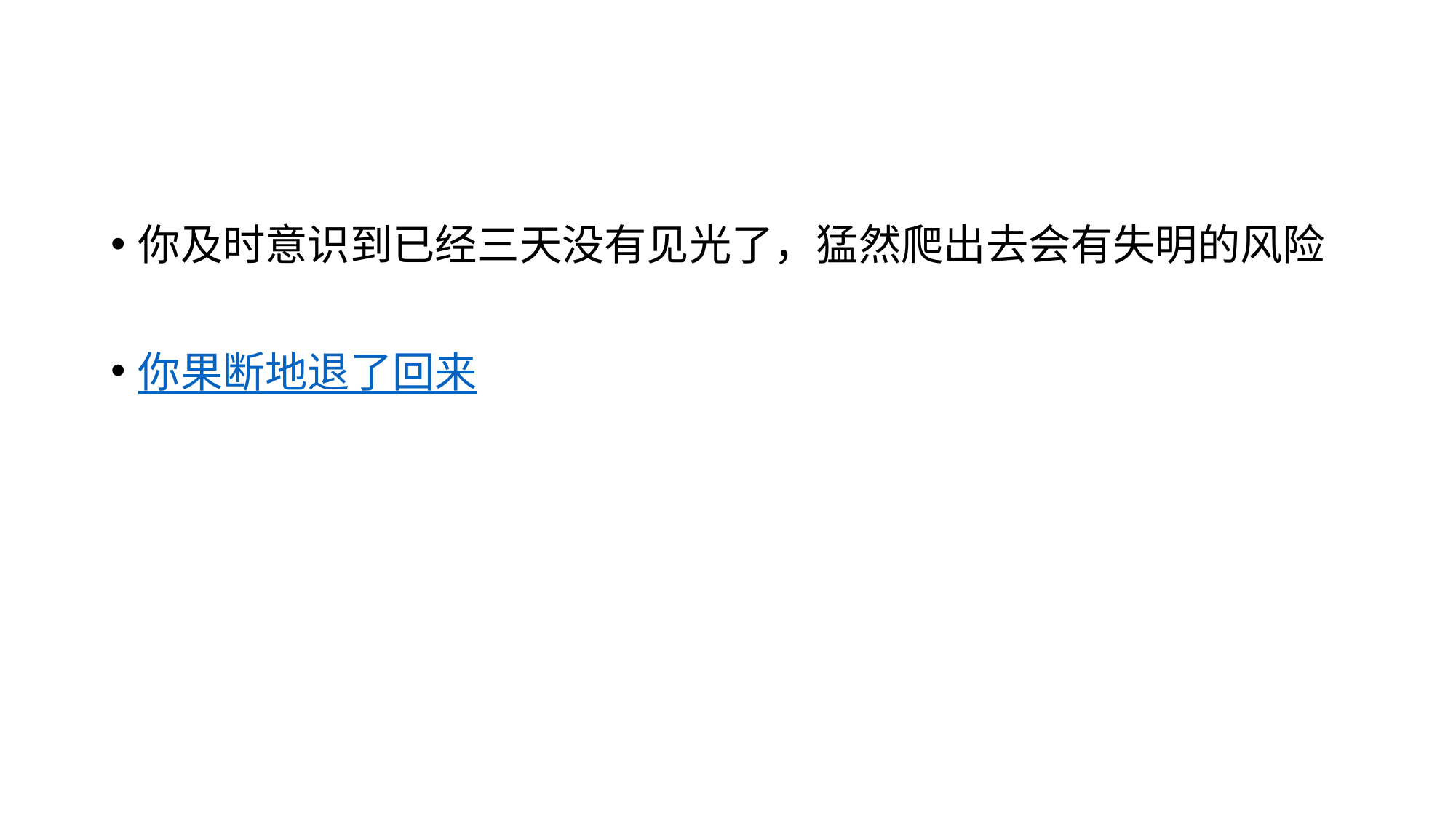

你及时意识到已经三天没有见光了，猛然爬出去会有失明的风险

你果断地退了回来